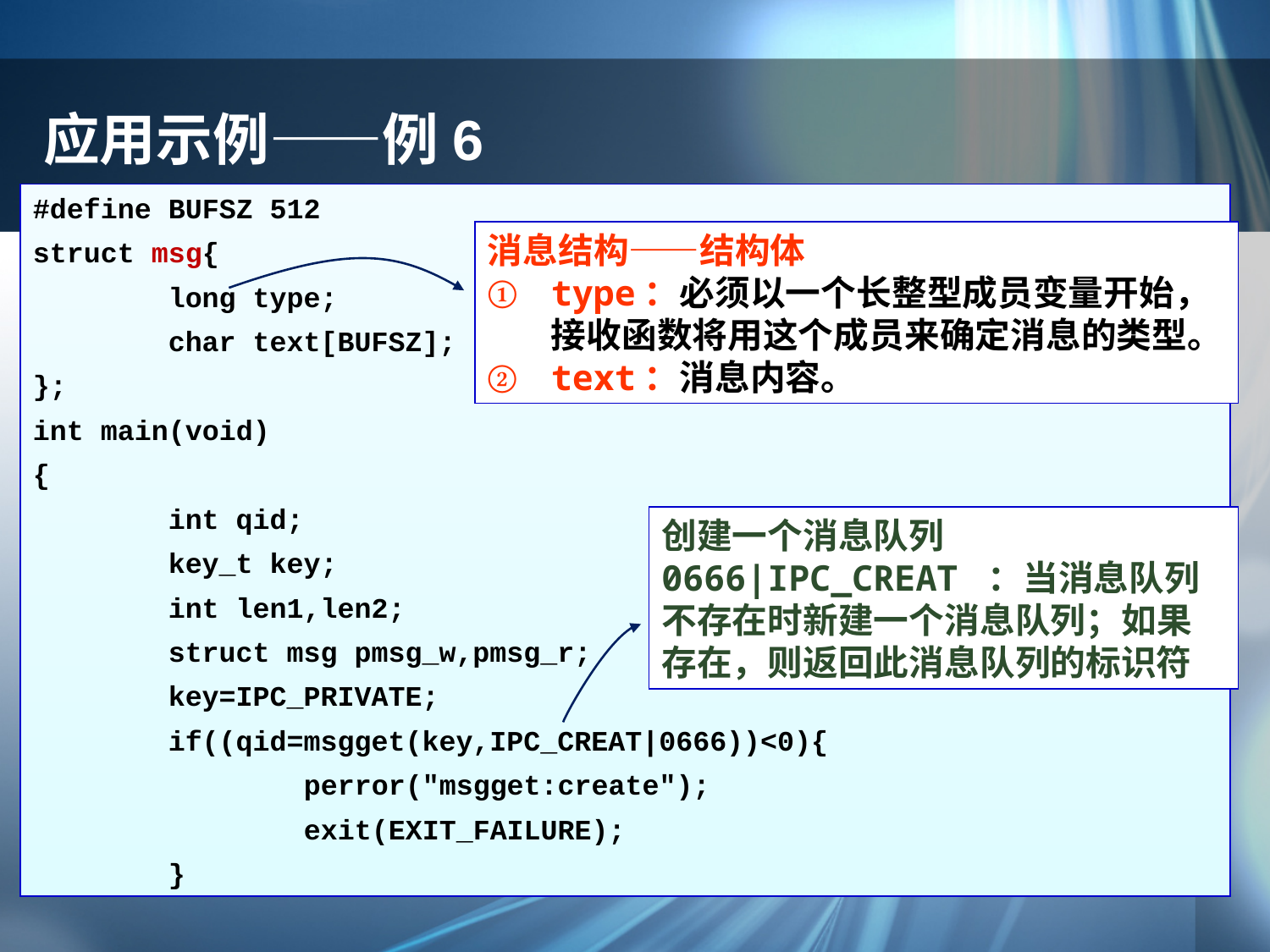

# 应用示例——例6
#define BUFSZ 512
struct msg{
        long type;
        char text[BUFSZ];
};
int main(void)
{
        int qid;
        key_t key;
        int len1,len2;
        struct msg pmsg_w,pmsg_r;
        key=IPC_PRIVATE;
        if((qid=msgget(key,IPC_CREAT|0666))<0){
                perror("msgget:create");
                exit(EXIT_FAILURE);
        }
消息结构——结构体
type：必须以一个长整型成员变量开始，接收函数将用这个成员来确定消息的类型。
text：消息内容。

创建一个消息队列
0666|IPC_CREAT ：当消息队列不存在时新建一个消息队列；如果存在，则返回此消息队列的标识符